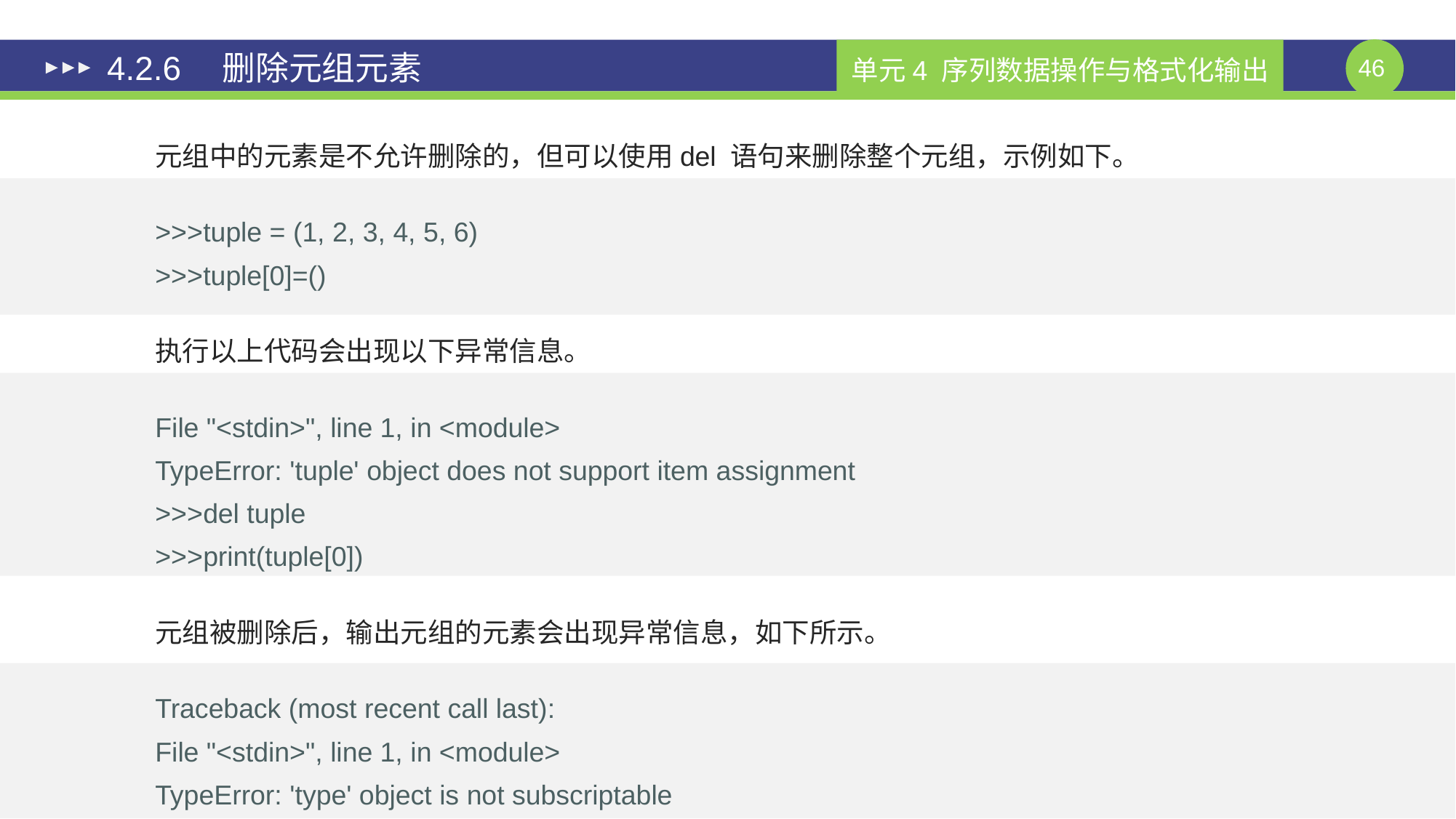

# 4.2.6　删除元组元素
元组中的元素是不允许删除的，但可以使用del 语句来删除整个元组，示例如下。

>>>tuple = (1, 2, 3, 4, 5, 6)
>>>tuple[0]=()

执行以上代码会出现以下异常信息。

File "<stdin>", line 1, in <module>
TypeError: 'tuple' object does not support item assignment
>>>del tuple
>>>print(tuple[0])

元组被删除后，输出元组的元素会出现异常信息，如下所示。

Traceback (most recent call last):
File "<stdin>", line 1, in <module>
TypeError: 'type' object is not subscriptable